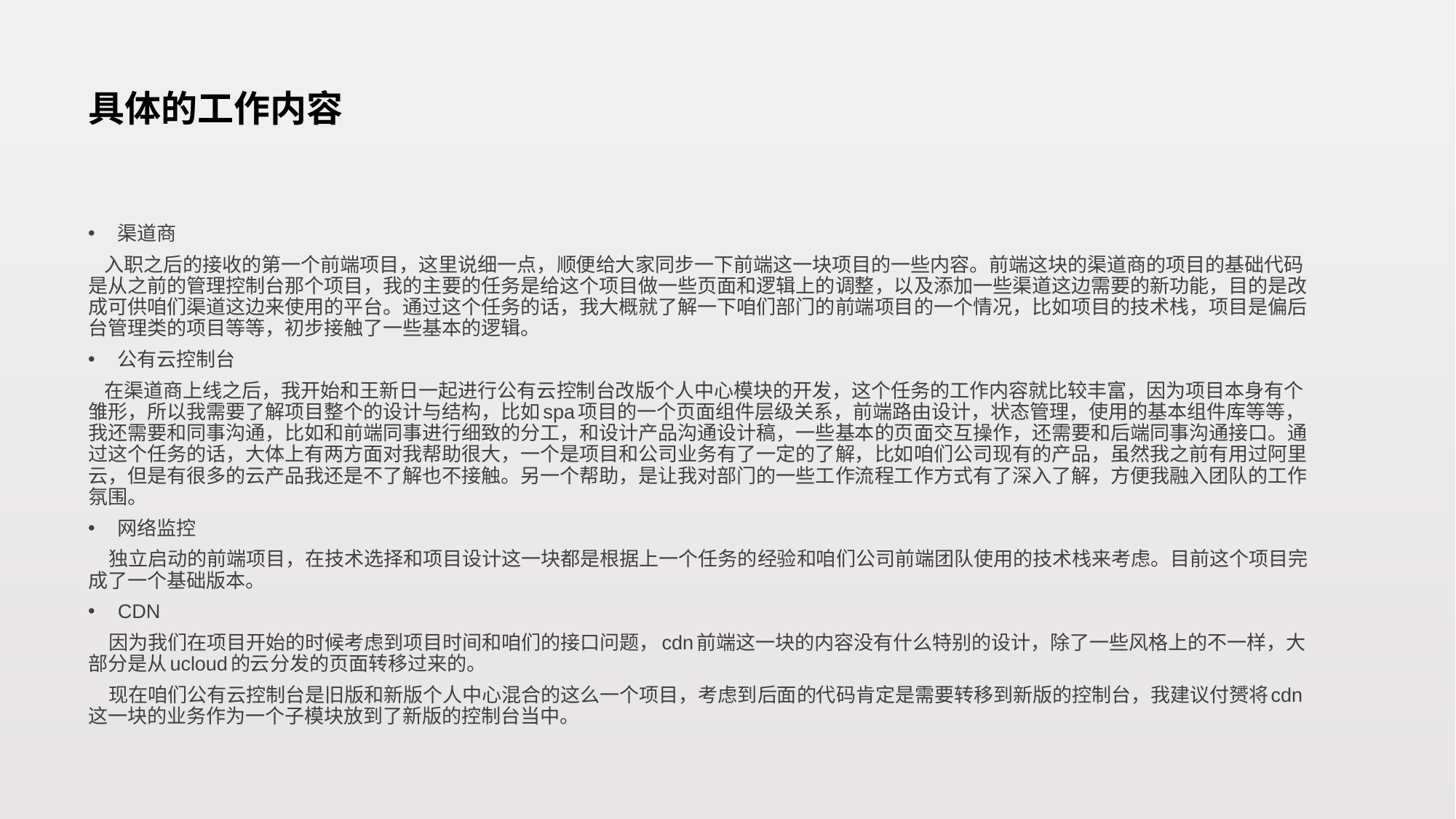

# 具体的工作内容
渠道商
   入职之后的接收的第一个前端项目，这里说细一点，顺便给大家同步一下前端这一块项目的一些内容。前端这块的渠道商的项目的基础代码是从之前的管理控制台那个项目，我的主要的任务是给这个项目做一些页面和逻辑上的调整，以及添加一些渠道这边需要的新功能，目的是改成可供咱们渠道这边来使用的平台。通过这个任务的话，我大概就了解一下咱们部门的前端项目的一个情况，比如项目的技术栈，项目是偏后台管理类的项目等等，初步接触了一些基本的逻辑。
公有云控制台
   在渠道商上线之后，我开始和王新日一起进行公有云控制台改版个人中心模块的开发，这个任务的工作内容就比较丰富，因为项目本身有个雏形，所以我需要了解项目整个的设计与结构，比如spa项目的一个页面组件层级关系，前端路由设计，状态管理，使用的基本组件库等等，我还需要和同事沟通，比如和前端同事进行细致的分工，和设计产品沟通设计稿，一些基本的页面交互操作，还需要和后端同事沟通接口。通过这个任务的话，大体上有两方面对我帮助很大，一个是项目和公司业务有了一定的了解，比如咱们公司现有的产品，虽然我之前有用过阿里云，但是有很多的云产品我还是不了解也不接触。另一个帮助，是让我对部门的一些工作流程工作方式有了深入了解，方便我融入团队的工作氛围。
网络监控
    独立启动的前端项目，在技术选择和项目设计这一块都是根据上一个任务的经验和咱们公司前端团队使用的技术栈来考虑。目前这个项目完成了一个基础版本。
CDN
    因为我们在项目开始的时候考虑到项目时间和咱们的接口问题，cdn前端这一块的内容没有什么特别的设计，除了一些风格上的不一样，大部分是从ucloud的云分发的页面转移过来的。
    现在咱们公有云控制台是旧版和新版个人中心混合的这么一个项目，考虑到后面的代码肯定是需要转移到新版的控制台，我建议付赟将cdn这一块的业务作为一个子模块放到了新版的控制台当中。